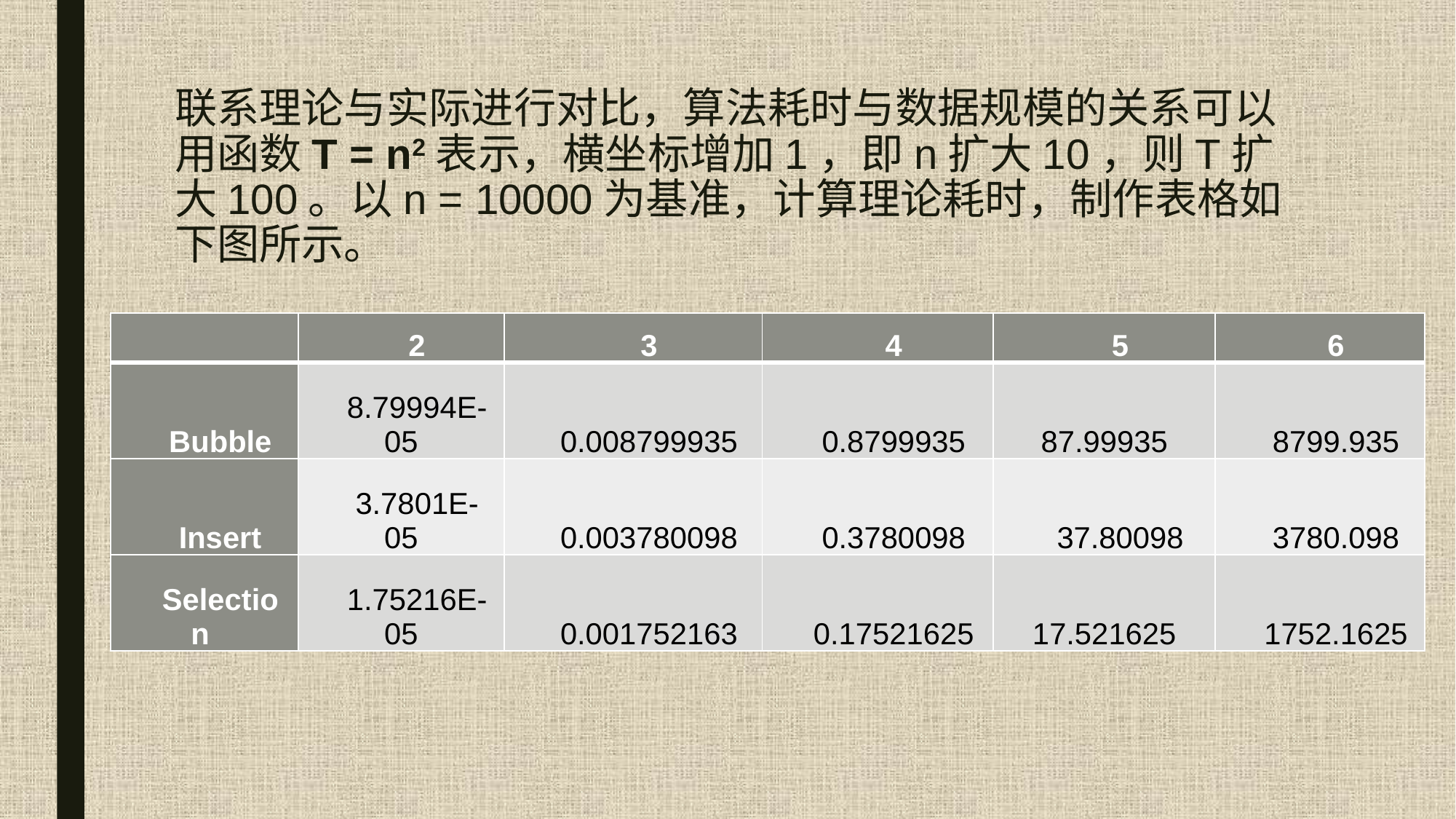

# 联系理论与实际进行对比，算法耗时与数据规模的关系可以用函数T = n2表示，横坐标增加1，即n扩大10，则T扩大100。以n = 10000为基准，计算理论耗时，制作表格如下图所示。
|  | 2 | 3 | 4 | 5 | 6 |
| --- | --- | --- | --- | --- | --- |
| Bubble | 8.79994E-05 | 0.008799935 | 0.8799935 | 87.99935 | 8799.935 |
| Insert | 3.7801E-05 | 0.003780098 | 0.3780098 | 37.80098 | 3780.098 |
| Selection | 1.75216E-05 | 0.001752163 | 0.17521625 | 17.521625 | 1752.1625 |